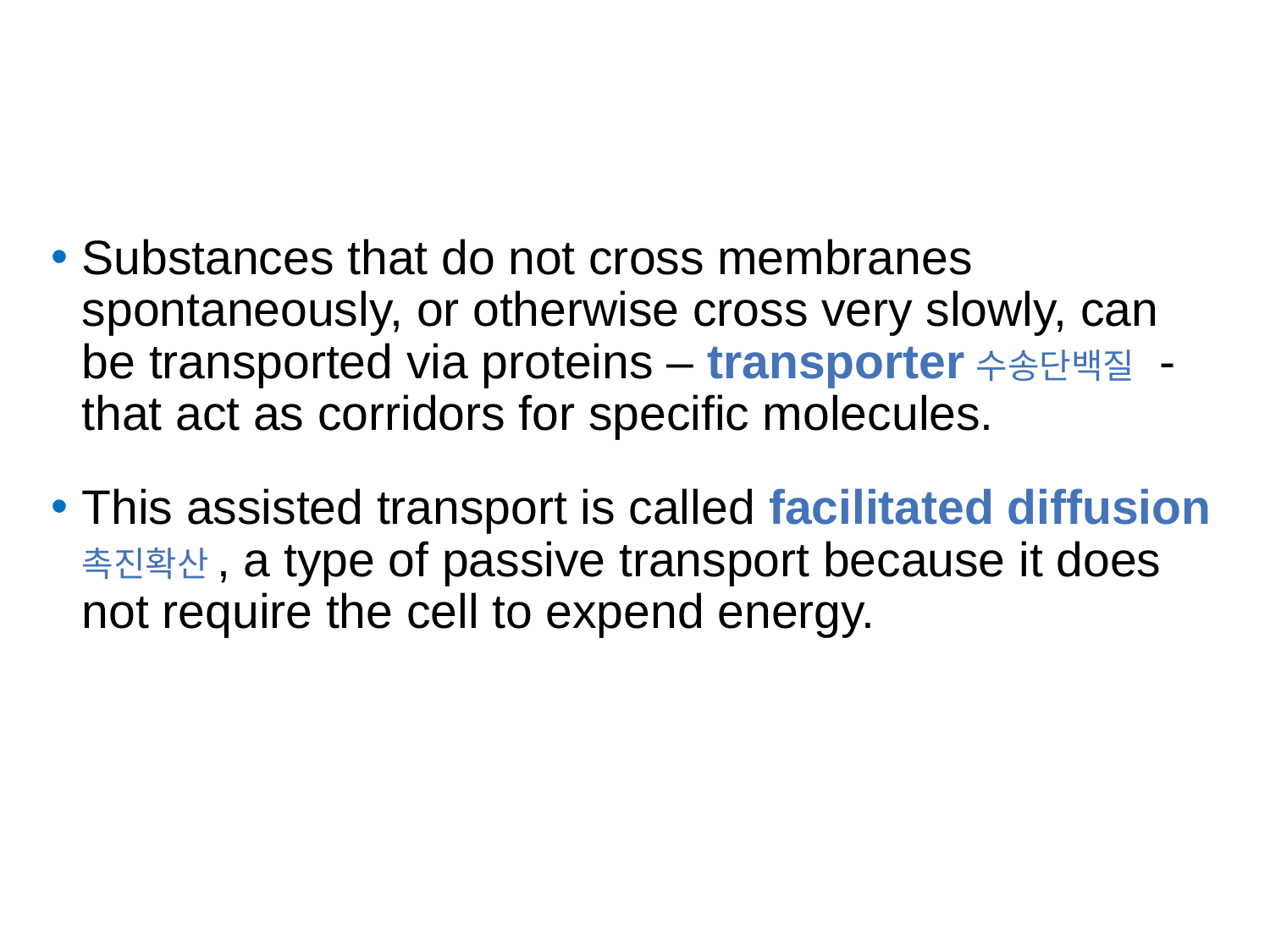

Substances that do not cross membranes spontaneously, or otherwise cross very slowly, can be transported via proteins – transporter수송단백질 - that act as corridors for specific molecules.
This assisted transport is called facilitated diffusion촉진확산, a type of passive transport because it does not require the cell to expend energy.